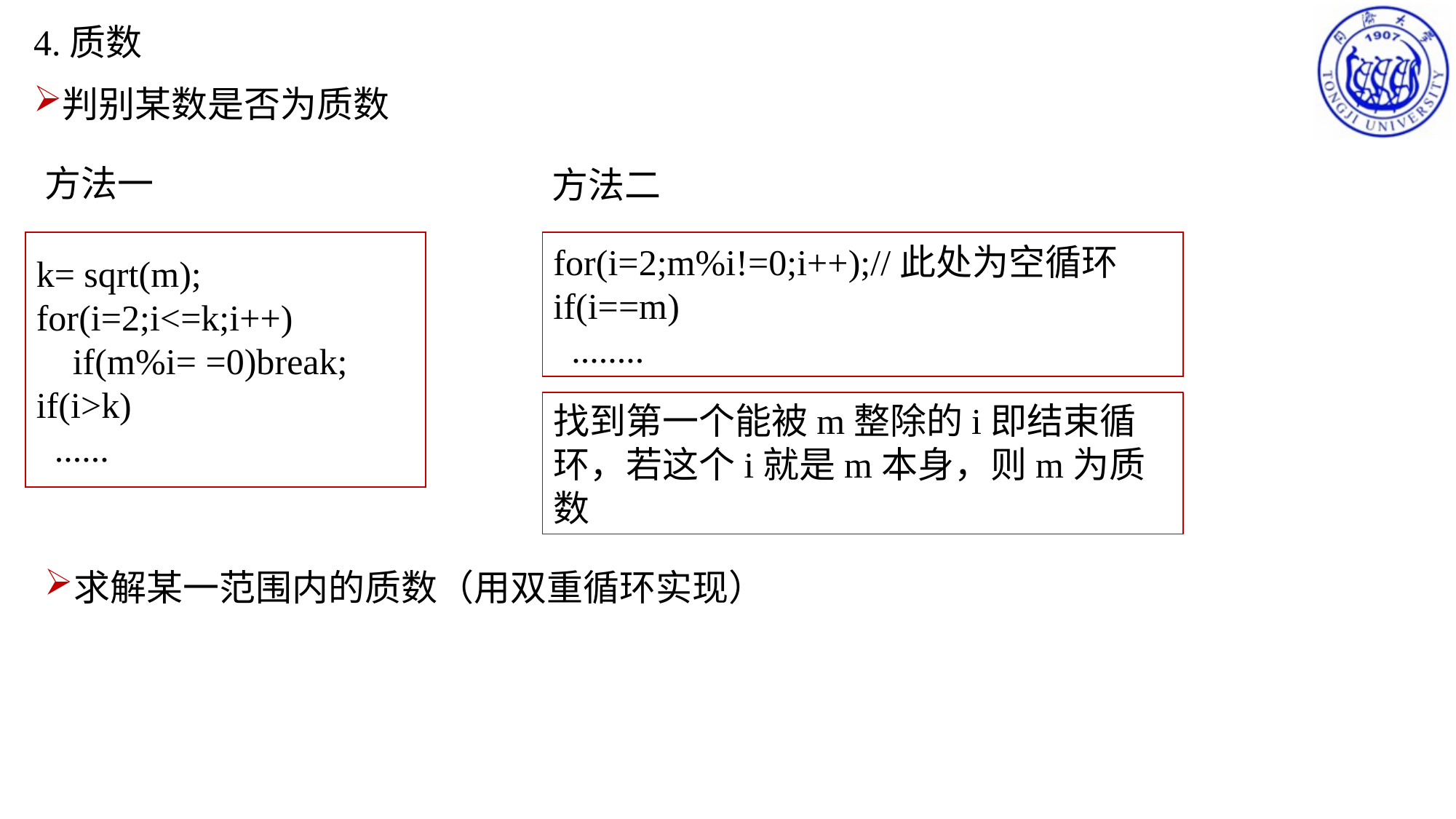

4.质数
判别某数是否为质数

方法一
方法二
k= sqrt(m);
for(i=2;i<=k;i++)
    if(m%i= =0)break;
if(i>k)
  ......
for(i=2;m%i!=0;i++);//此处为空循环
if(i==m)
  ........
找到第一个能被m整除的i即结束循环，若这个i就是m本身，则m为质数
求解某一范围内的质数（用双重循环实现）